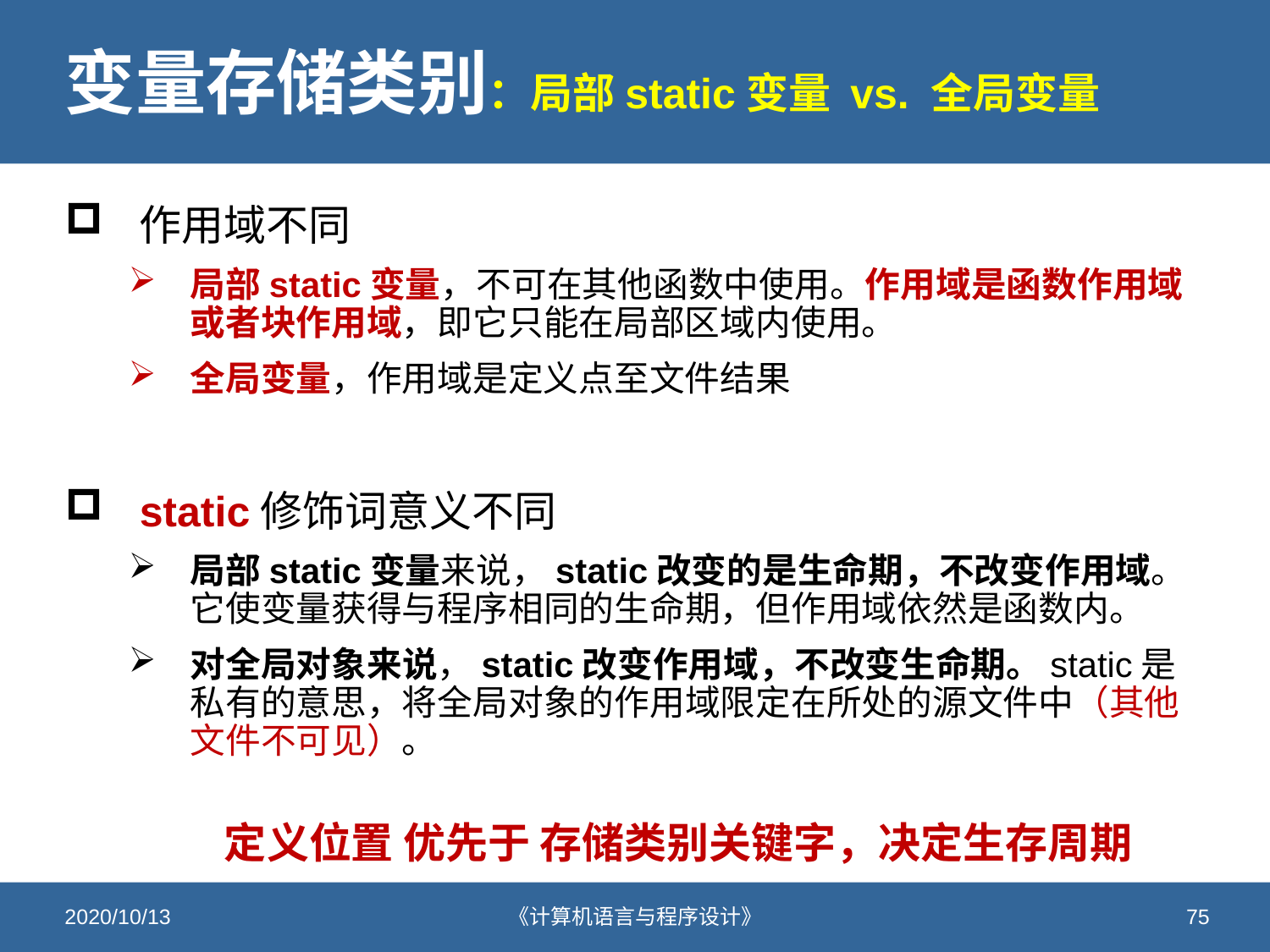

# 变量存储类别：局部static变量 vs. 全局变量
作用域不同
局部static变量，不可在其他函数中使用。作用域是函数作用域或者块作用域，即它只能在局部区域内使用。
全局变量，作用域是定义点至文件结果

static修饰词意义不同
局部static变量来说，static改变的是生命期，不改变作用域。它使变量获得与程序相同的生命期，但作用域依然是函数内。
对全局对象来说，static改变作用域，不改变生命期。static是私有的意思，将全局对象的作用域限定在所处的源文件中（其他文件不可见）。

定义位置 优先于 存储类别关键字，决定生存周期
2020/10/13
《计算机语言与程序设计》
75